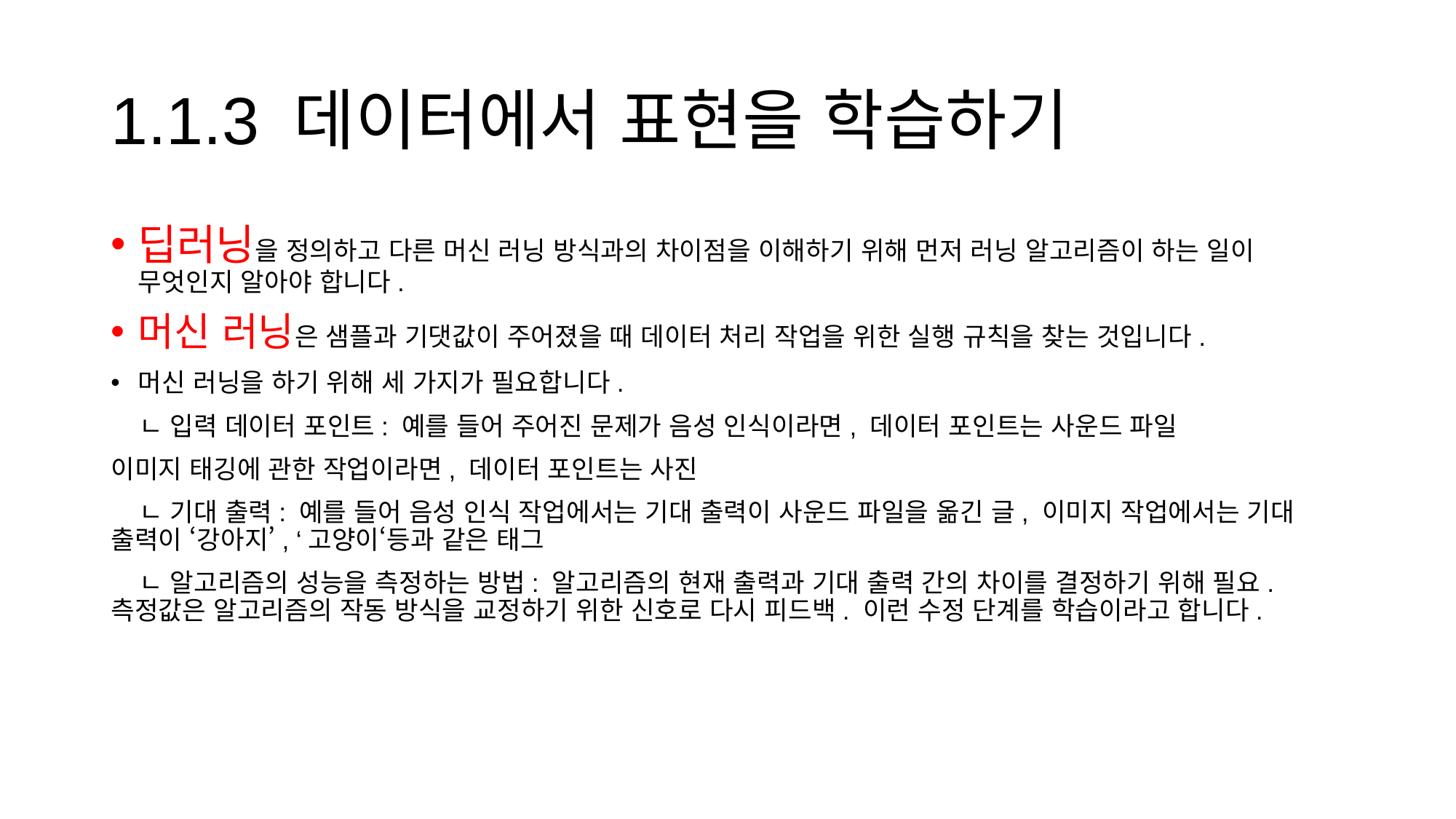

# 1.1.3 데이터에서 표현을 학습하기
딥러닝을 정의하고 다른 머신 러닝 방식과의 차이점을 이해하기 위해 먼저 러닝 알고리즘이 하는 일이 무엇인지 알아야 합니다.
머신 러닝은 샘플과 기댓값이 주어졌을 때 데이터 처리 작업을 위한 실행 규칙을 찾는 것입니다.
머신 러닝을 하기 위해 세 가지가 필요합니다.
   ㄴ 입력 데이터 포인트: 예를 들어 주어진 문제가 음성 인식이라면, 데이터 포인트는 사운드 파일
이미지 태깅에 관한 작업이라면, 데이터 포인트는 사진
   ㄴ 기대 출력: 예를 들어 음성 인식 작업에서는 기대 출력이 사운드 파일을 옮긴 글, 이미지 작업에서는 기대 출력이 ‘강아지’, ‘고양이‘등과 같은 태그
   ㄴ 알고리즘의 성능을 측정하는 방법: 알고리즘의 현재 출력과 기대 출력 간의 차이를 결정하기 위해 필요. 측정값은 알고리즘의 작동 방식을 교정하기 위한 신호로 다시 피드백. 이런 수정 단계를 학습이라고 합니다.